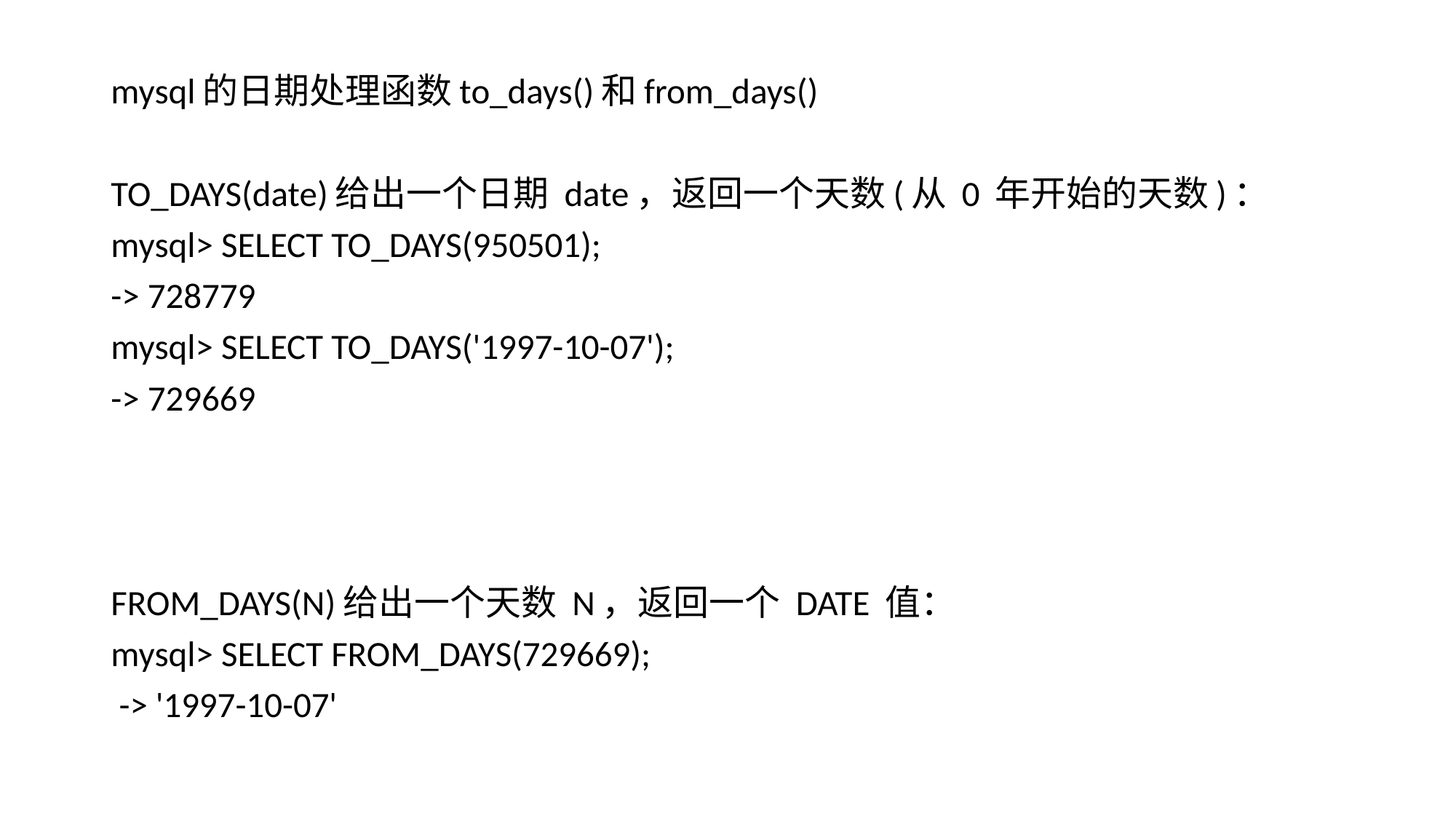

mysql的日期处理函数to_days()和from_days()

TO_DAYS(date)给出一个日期 date，返回一个天数(从 0 年开始的天数)：
mysql> SELECT TO_DAYS(950501);
-> 728779
mysql> SELECT TO_DAYS('1997-10-07');
-> 729669

FROM_DAYS(N)给出一个天数 N，返回一个 DATE 值：
mysql> SELECT FROM_DAYS(729669);
 -> '1997-10-07'